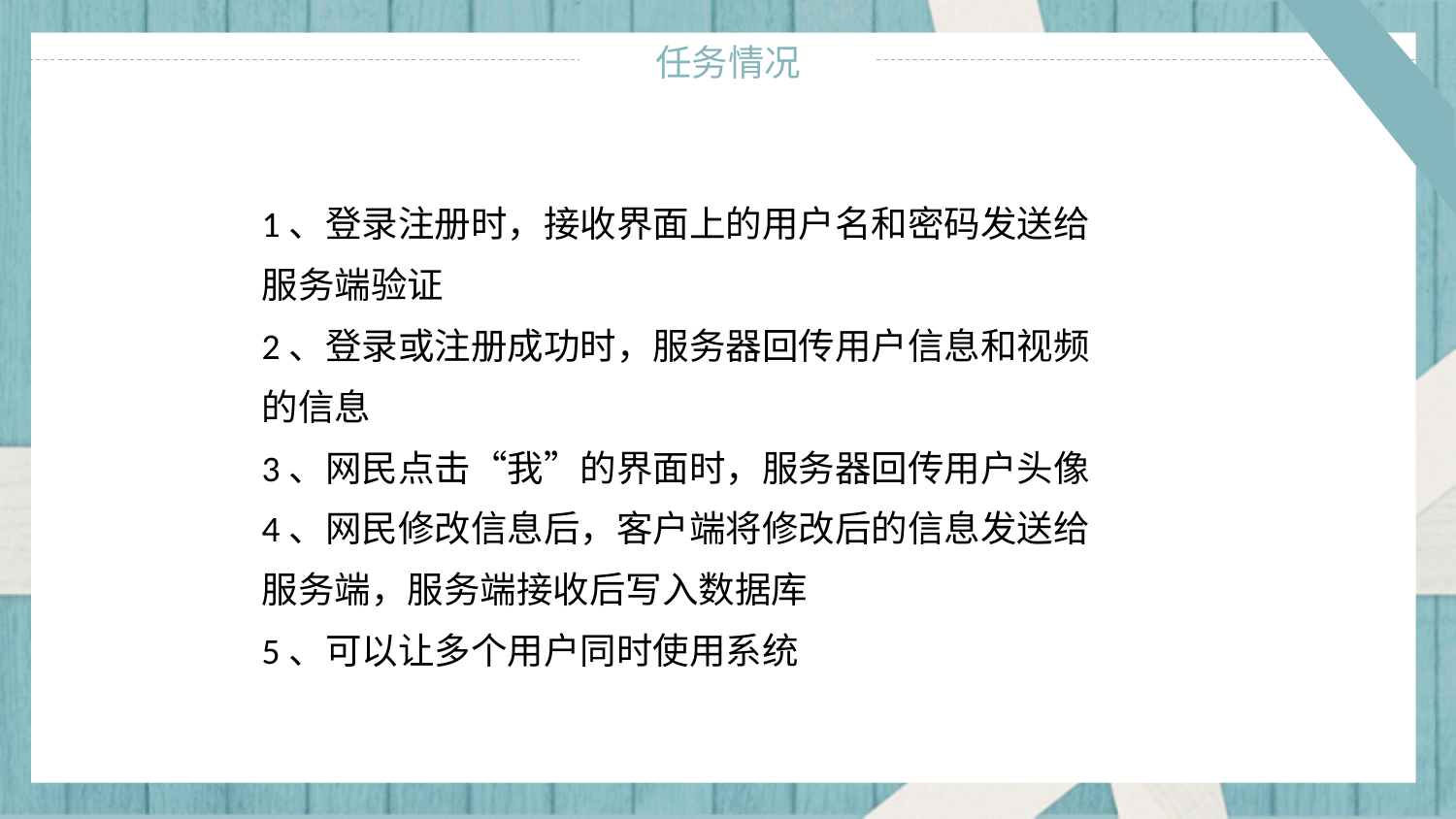

任务情况
1、登录注册时，接收界面上的用户名和密码发送给服务端验证
2、登录或注册成功时，服务器回传用户信息和视频的信息
3、网民点击“我”的界面时，服务器回传用户头像
4、网民修改信息后，客户端将修改后的信息发送给服务端，服务端接收后写入数据库
5、可以让多个用户同时使用系统